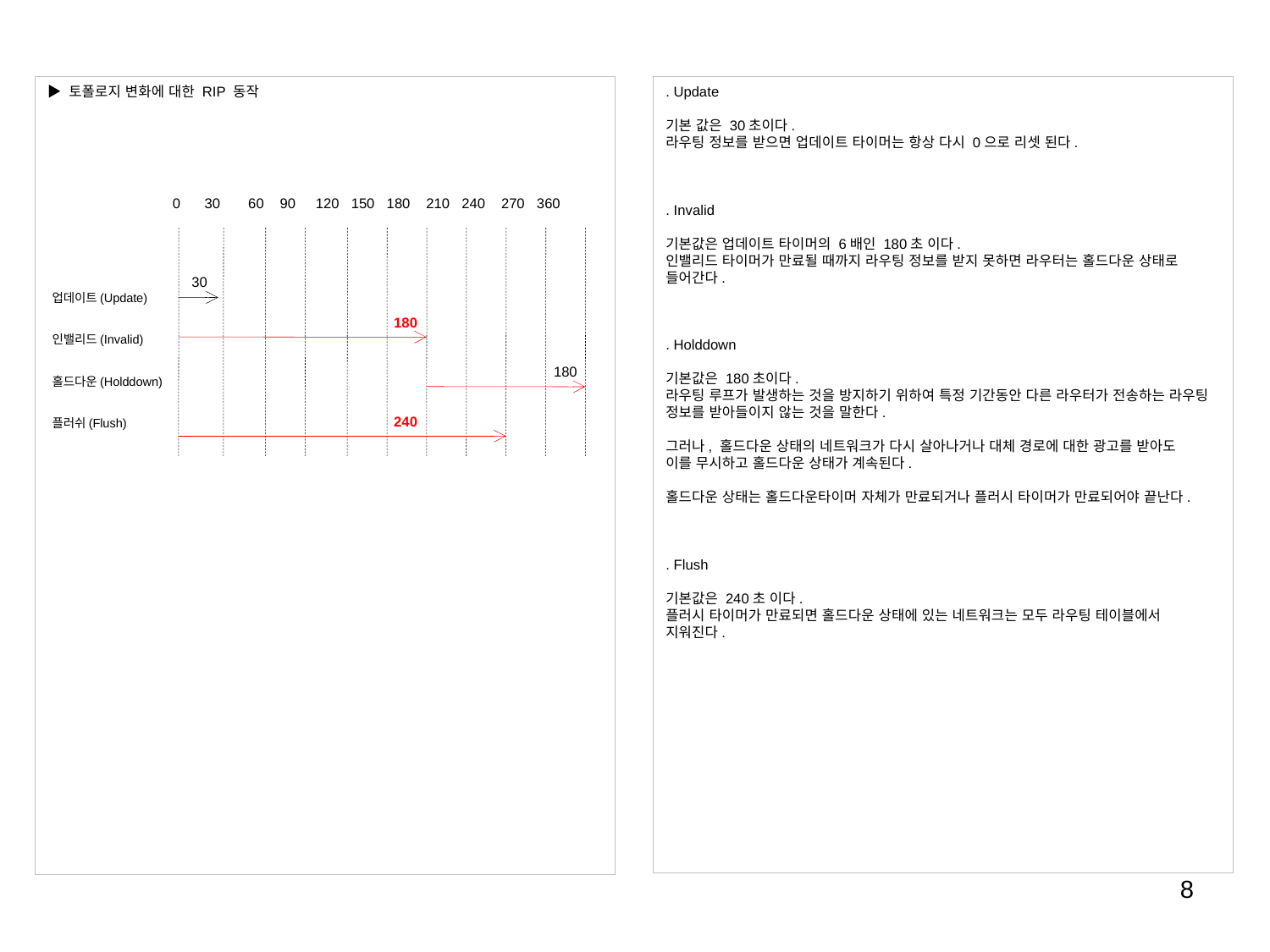

▶ 토폴로지 변화에 대한 RIP 동작

. Update

기본 값은 30초이다.
라우팅 정보를 받으면 업데이트 타이머는 항상 다시 0으로 리셋 된다.

. Invalid

기본값은 업데이트 타이머의 6배인 180초 이다.
인밸리드 타이머가 만료될 때까지 라우팅 정보를 받지 못하면 라우터는 홀드다운 상태로 들어간다.

. Holddown

기본값은 180초이다.
라우팅 루프가 발생하는 것을 방지하기 위하여 특정 기간동안 다른 라우터가 전송하는 라우팅 정보를 받아들이지 않는 것을 말한다.

그러나, 홀드다운 상태의 네트워크가 다시 살아나거나 대체 경로에 대한 광고를 받아도
이를 무시하고 홀드다운 상태가 계속된다.

홀드다운 상태는 홀드다운타이머 자체가 만료되거나 플러시 타이머가 만료되어야 끝난다.

. Flush

기본값은 240초 이다.
플러시 타이머가 만료되면 홀드다운 상태에 있는 네트워크는 모두 라우팅 테이블에서
지워진다.
 0      30       60    90     120   150   180    210   240    270   360
30
업데이트(Update)

인밸리드(Invalid)

홀드다운(Holddown)

플러쉬(Flush)
180
180
240
8